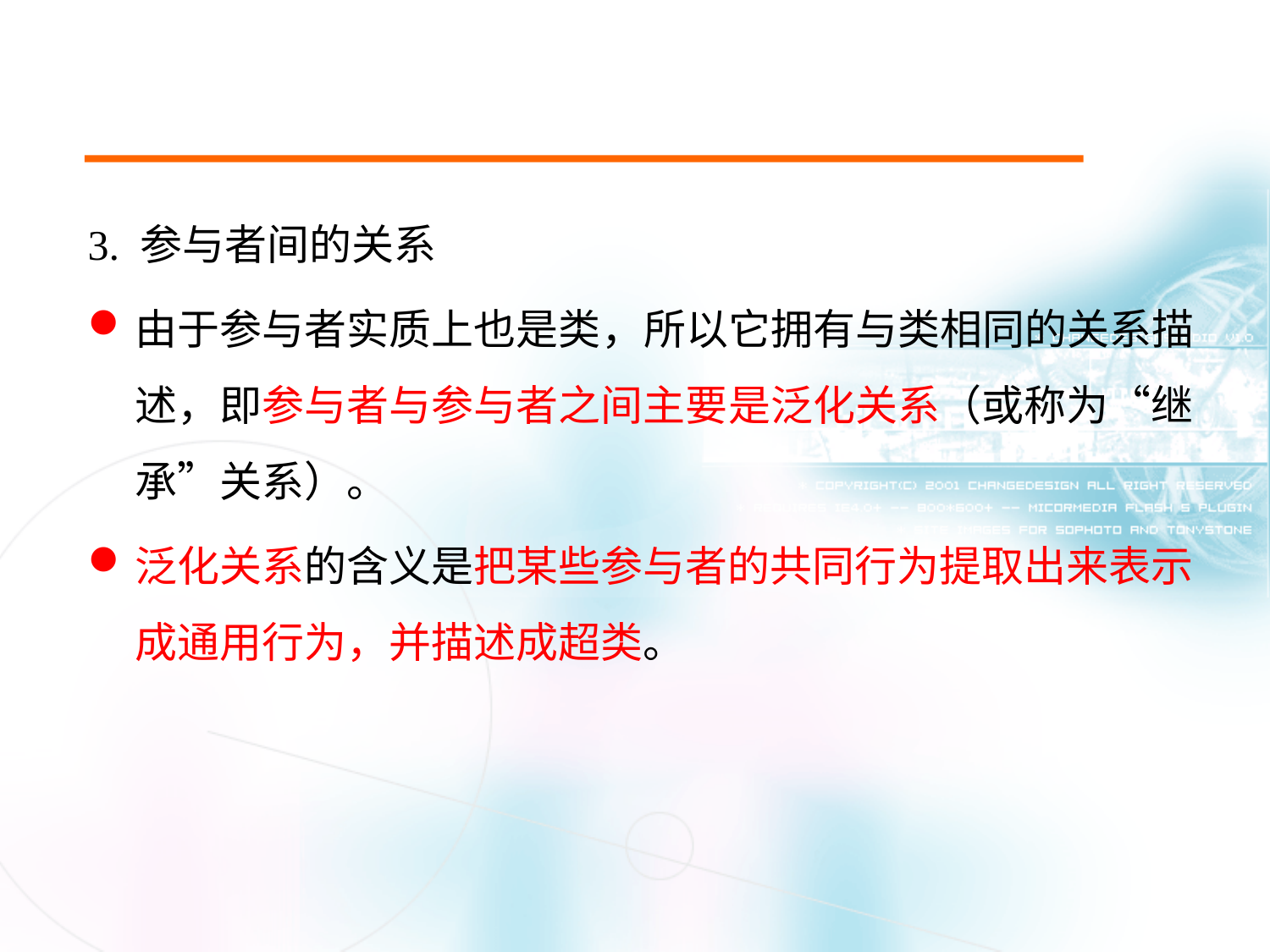

# 5.2.1 参与者
3. 参与者间的关系
由于参与者实质上也是类，所以它拥有与类相同的关系描述，即参与者与参与者之间主要是泛化关系（或称为“继承”关系）。
泛化关系的含义是把某些参与者的共同行为提取出来表示成通用行为，并描述成超类。